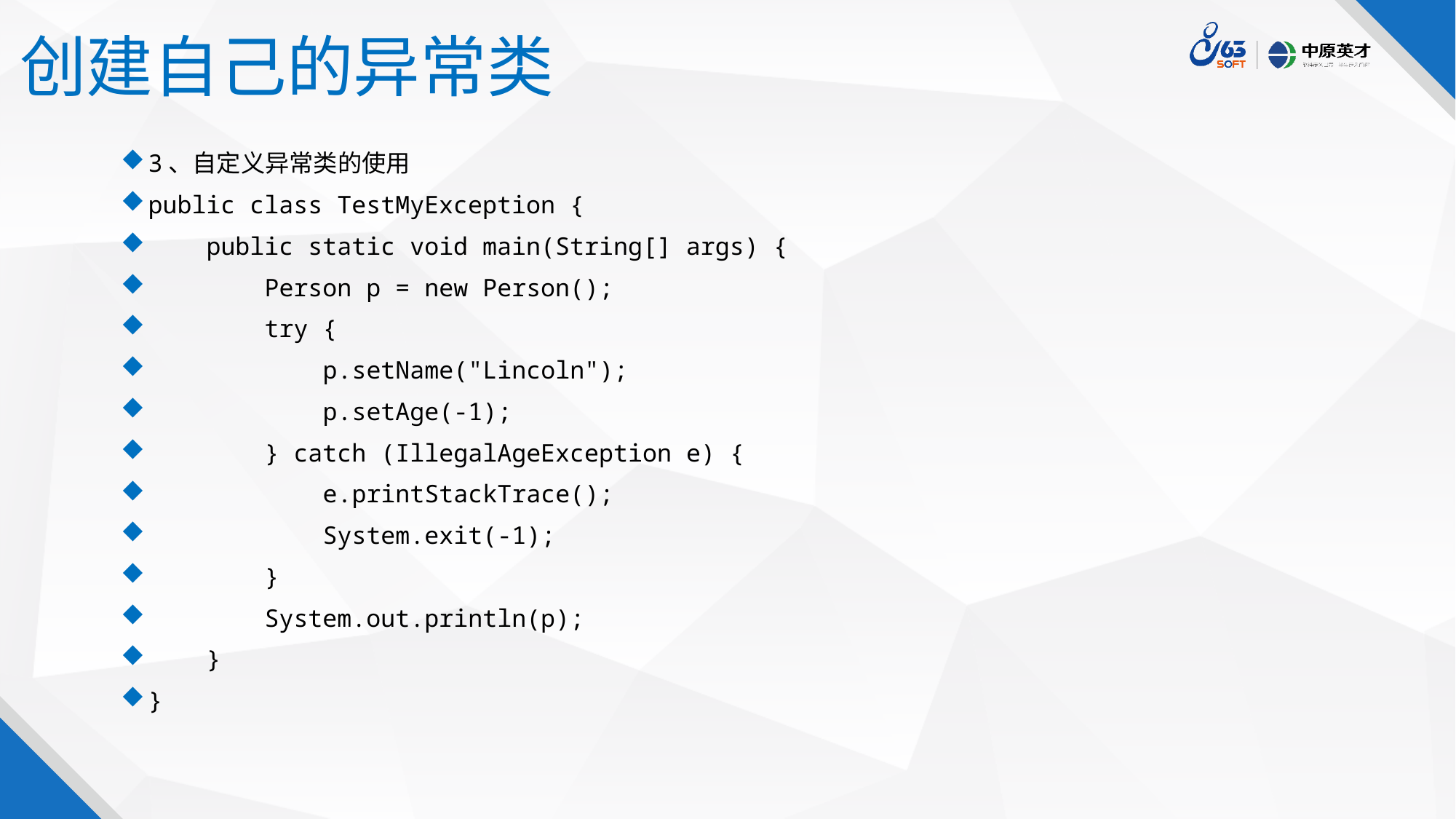

# 创建自己的异常类
3、自定义异常类的使用
public class TestMyException {
    public static void main(String[] args) {
        Person p = new Person();
        try {
            p.setName("Lincoln");
            p.setAge(-1);
        } catch (IllegalAgeException e) {
            e.printStackTrace();
            System.exit(-1);
        }
        System.out.println(p);
    }
}